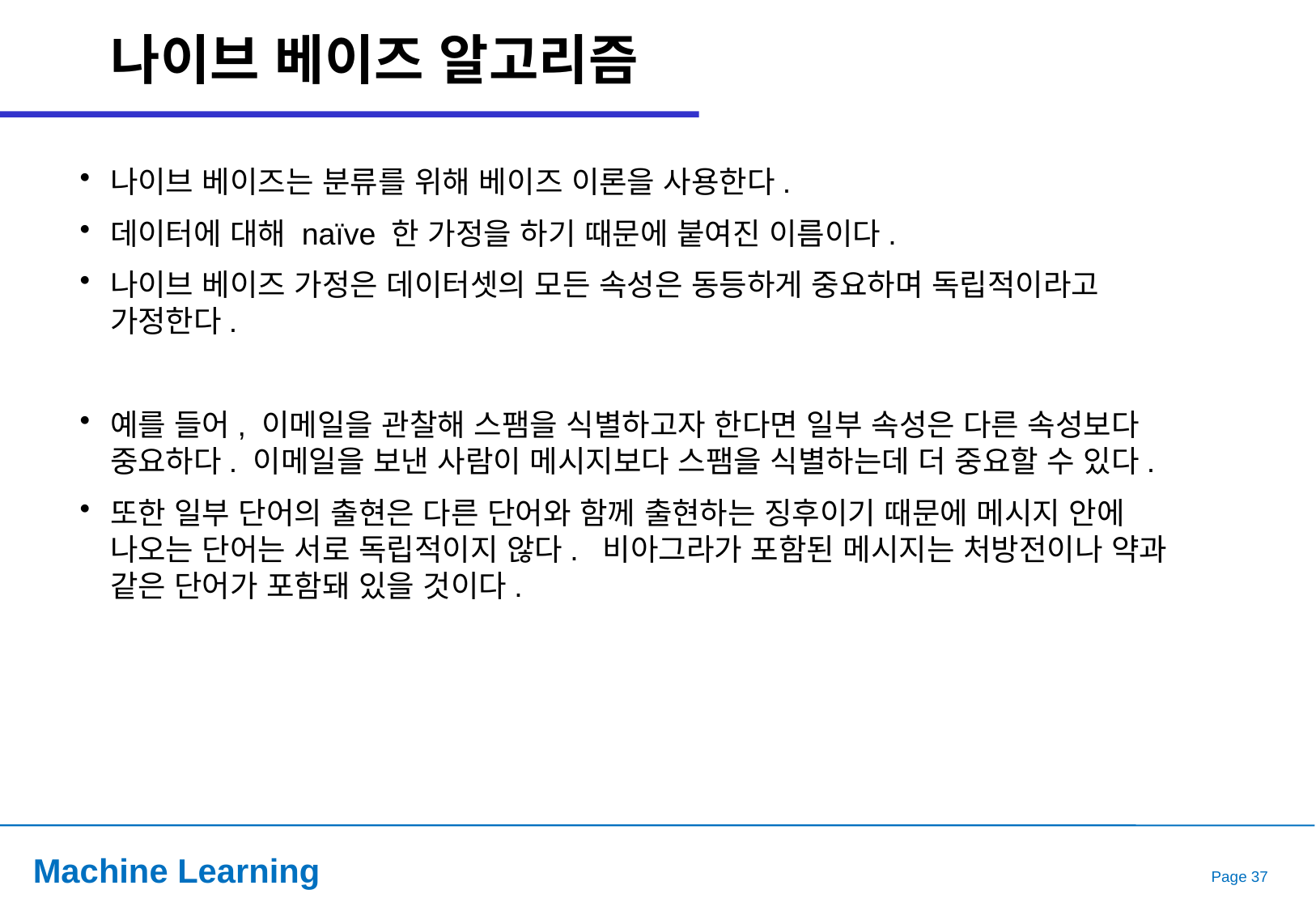

# 나이브 베이즈 알고리즘
나이브 베이즈는 분류를 위해 베이즈 이론을 사용한다.
데이터에 대해 naïve 한 가정을 하기 때문에 붙여진 이름이다.
나이브 베이즈 가정은 데이터셋의 모든 속성은 동등하게 중요하며 독립적이라고 가정한다.

예를 들어, 이메일을 관찰해 스팸을 식별하고자 한다면 일부 속성은 다른 속성보다 중요하다. 이메일을 보낸 사람이 메시지보다 스팸을 식별하는데 더 중요할 수 있다.
또한 일부 단어의 출현은 다른 단어와 함께 출현하는 징후이기 때문에 메시지 안에 나오는 단어는 서로 독립적이지 않다.  비아그라가 포함된 메시지는 처방전이나 약과 같은 단어가 포함돼 있을 것이다.

Page 37